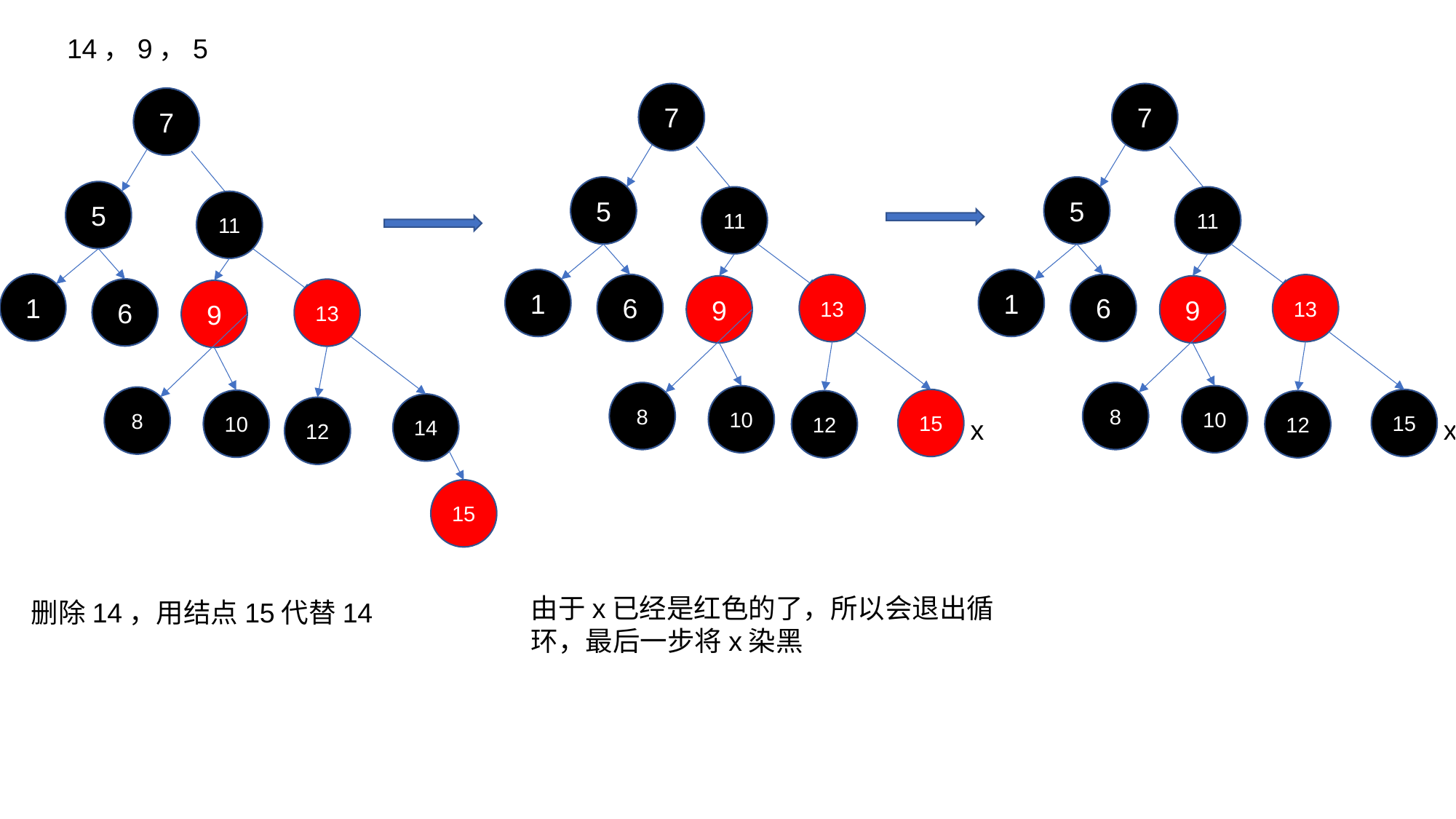

14，9，5

7
7
7
5
5
5
11
11
11

1
1
1
6
6
13
13
9
9
6
13
9
8
8
10
10
8
15
15
10
12
12
14
12
x
x
15
由于x已经是红色的了，所以会退出循环，最后一步将x染黑
删除14，用结点15代替14